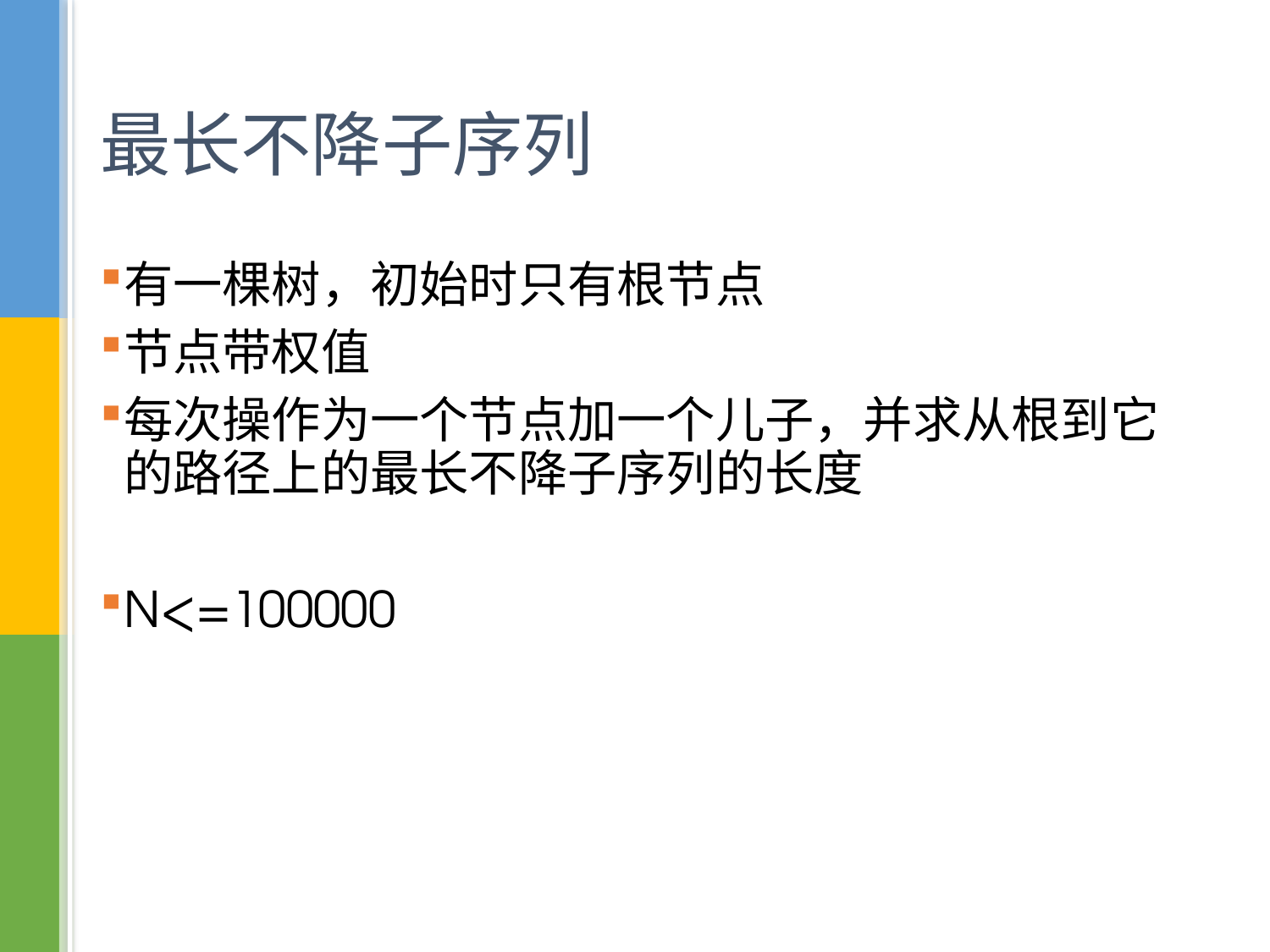

# 最长不降子序列
有一棵树，初始时只有根节点
节点带权值
每次操作为一个节点加一个儿子，并求从根到它的路径上的最长不降子序列的长度

N<=100000